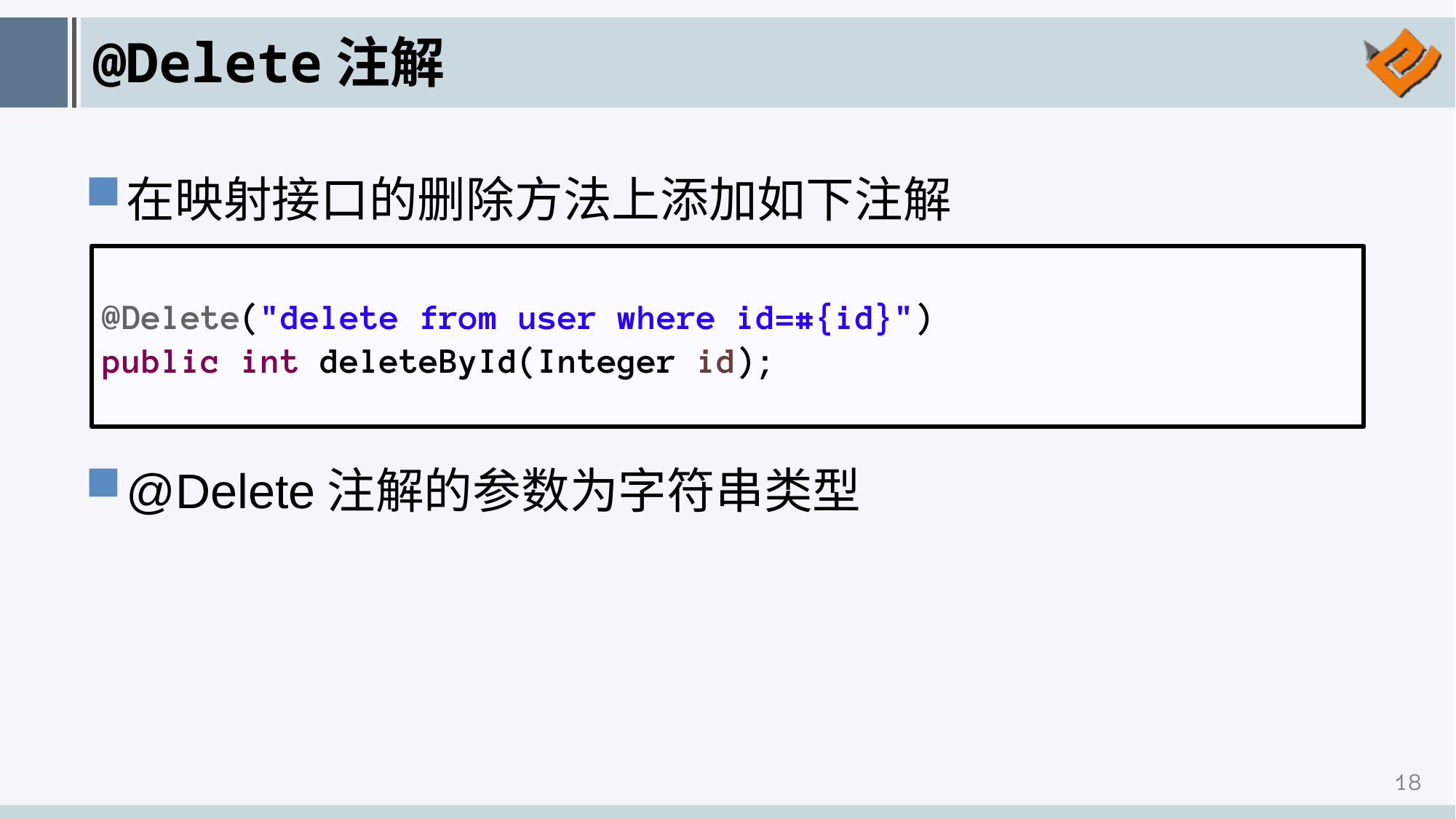

# @Delete注解
在映射接口的删除方法上添加如下注解

@Delete注解的参数为字符串类型
@Delete("delete from user where id=#{id}")
public int deleteById(Integer id);